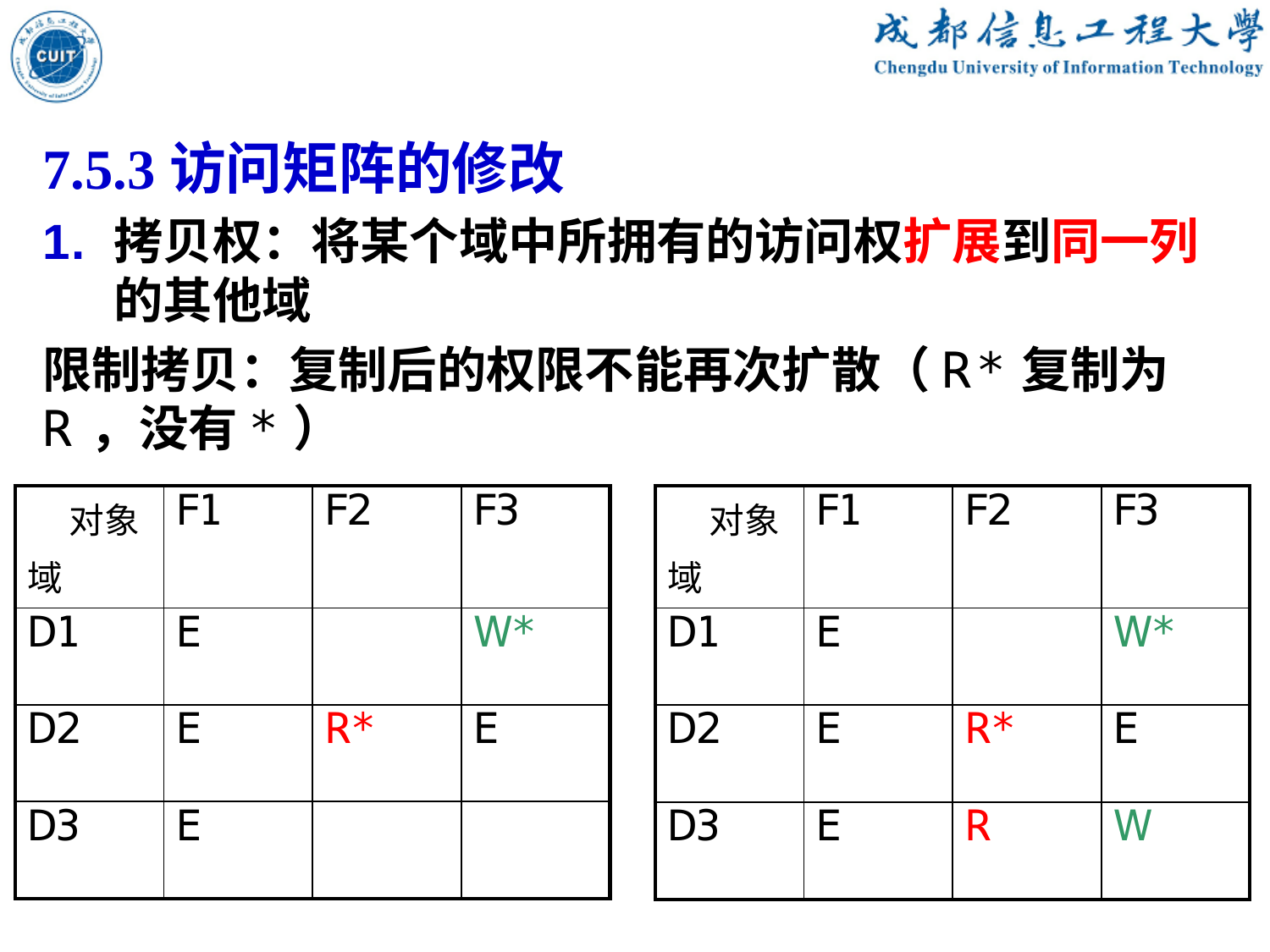

7.5.3访问矩阵的修改
拷贝权：将某个域中所拥有的访问权扩展到同一列的其他域
限制拷贝：复制后的权限不能再次扩散（R*复制为R，没有*）
| 对象 域 | F1 | F2 | F3 |
| --- | --- | --- | --- |
| D1 | E |  | W\* |
| D2 | E | R\* | E |
| D3 | E |  |  |
| 对象 域 | F1 | F2 | F3 |
| --- | --- | --- | --- |
| D1 | E |  | W\* |
| D2 | E | R\* | E |
| D3 | E | R | W |